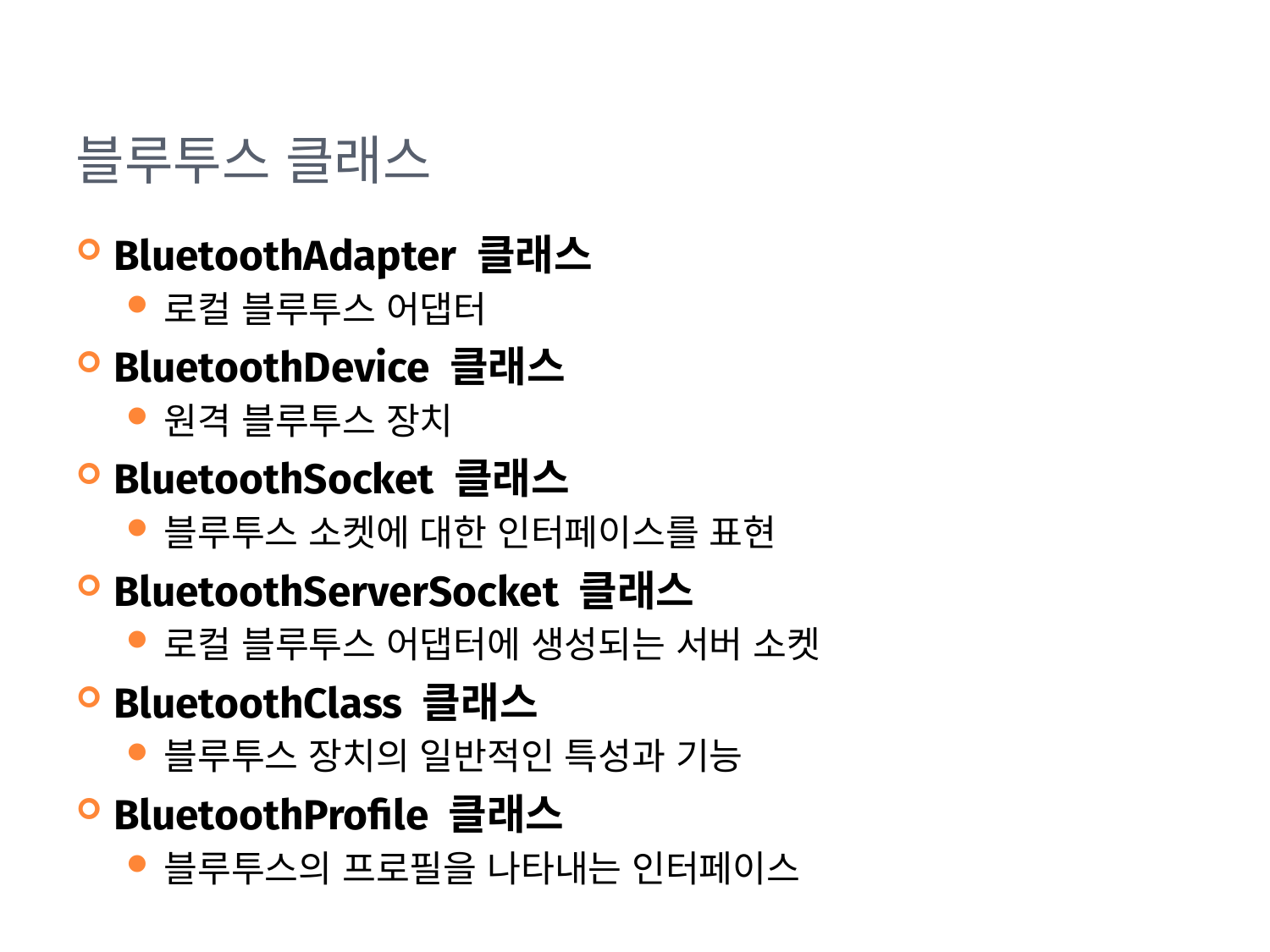

# 블루투스 클래스
BluetoothAdapter 클래스
로컬 블루투스 어댑터
BluetoothDevice 클래스
원격 블루투스 장치
BluetoothSocket 클래스
블루투스 소켓에 대한 인터페이스를 표현
BluetoothServerSocket 클래스
로컬 블루투스 어댑터에 생성되는 서버 소켓
BluetoothClass 클래스
블루투스 장치의 일반적인 특성과 기능
BluetoothProfile 클래스
블루투스의 프로필을 나타내는 인터페이스